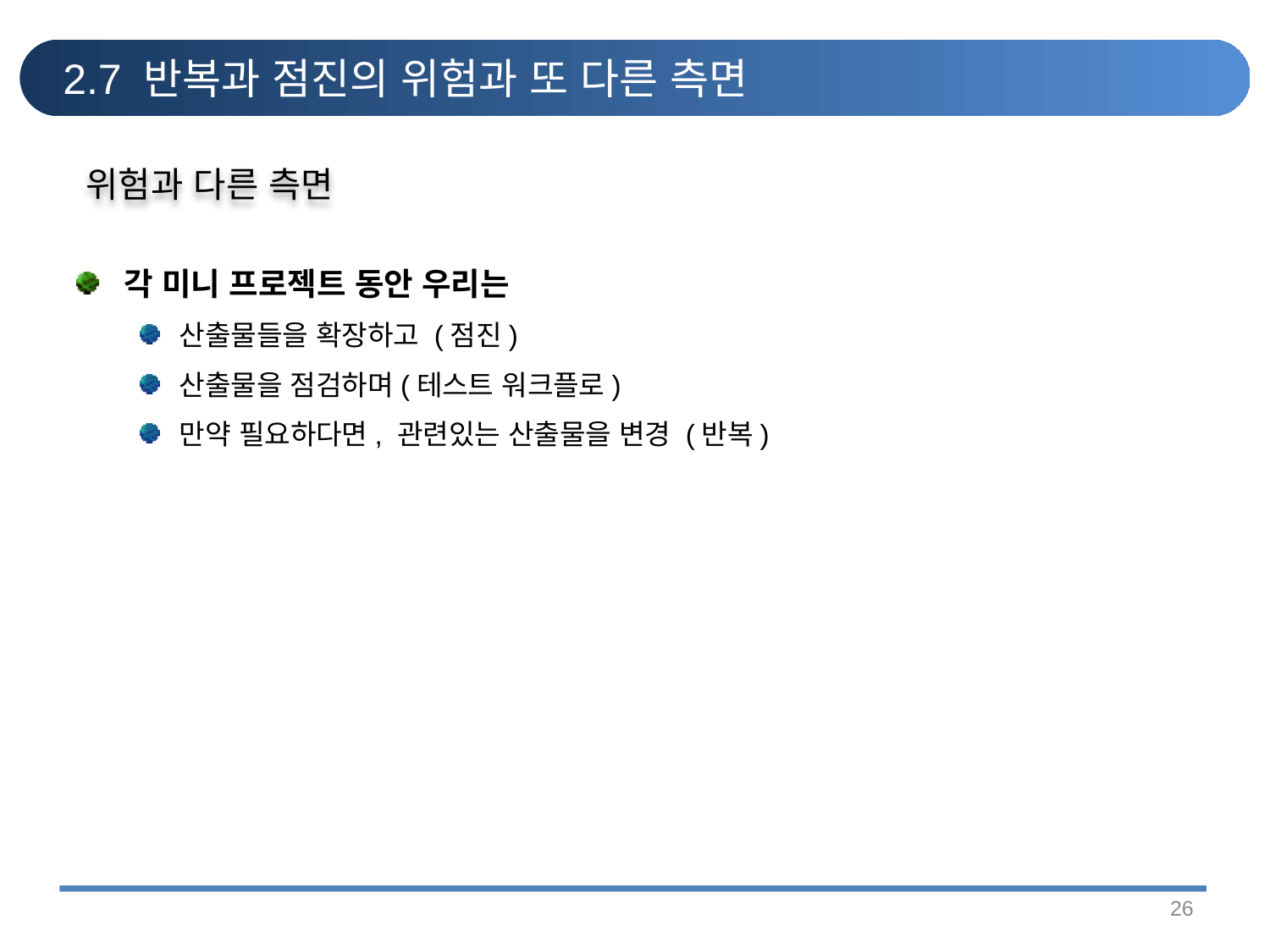

# 2.7 반복과 점진의 위험과 또 다른 측면
위험과 다른 측면
각 미니 프로젝트 동안 우리는
산출물들을 확장하고 (점진)
산출물을 점검하며(테스트 워크플로)
만약 필요하다면, 관련있는 산출물을 변경 (반복)

26